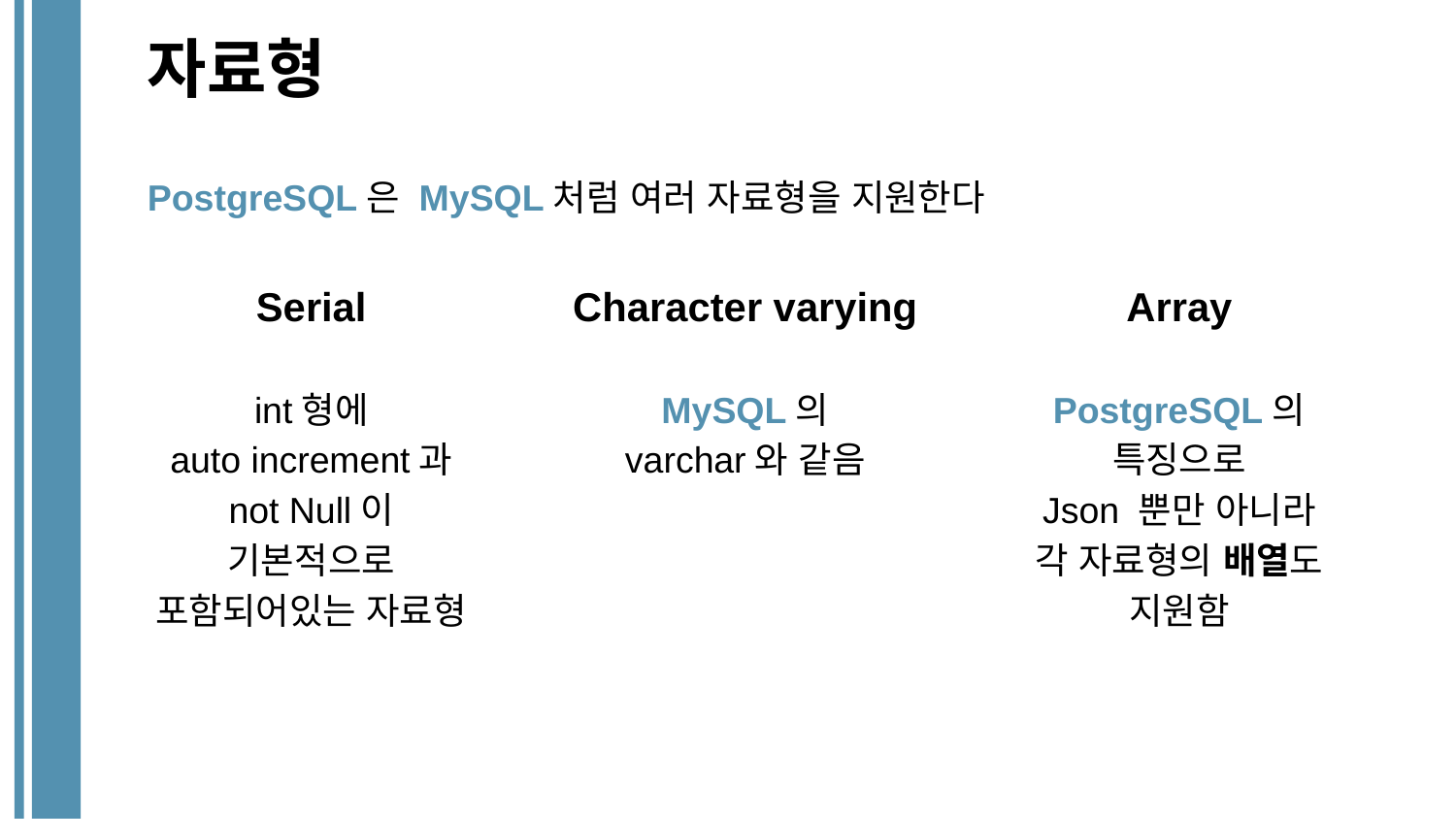

# 자료형
PostgreSQL은 MySQL처럼 여러 자료형을 지원한다
Serial
int형에
auto increment과
not Null이
기본적으로 포함되어있는 자료형
Character varying
MySQL의
varchar와 같음
Array
PostgreSQL의 특징으로
Json 뿐만 아니라
각 자료형의 배열도 지원함